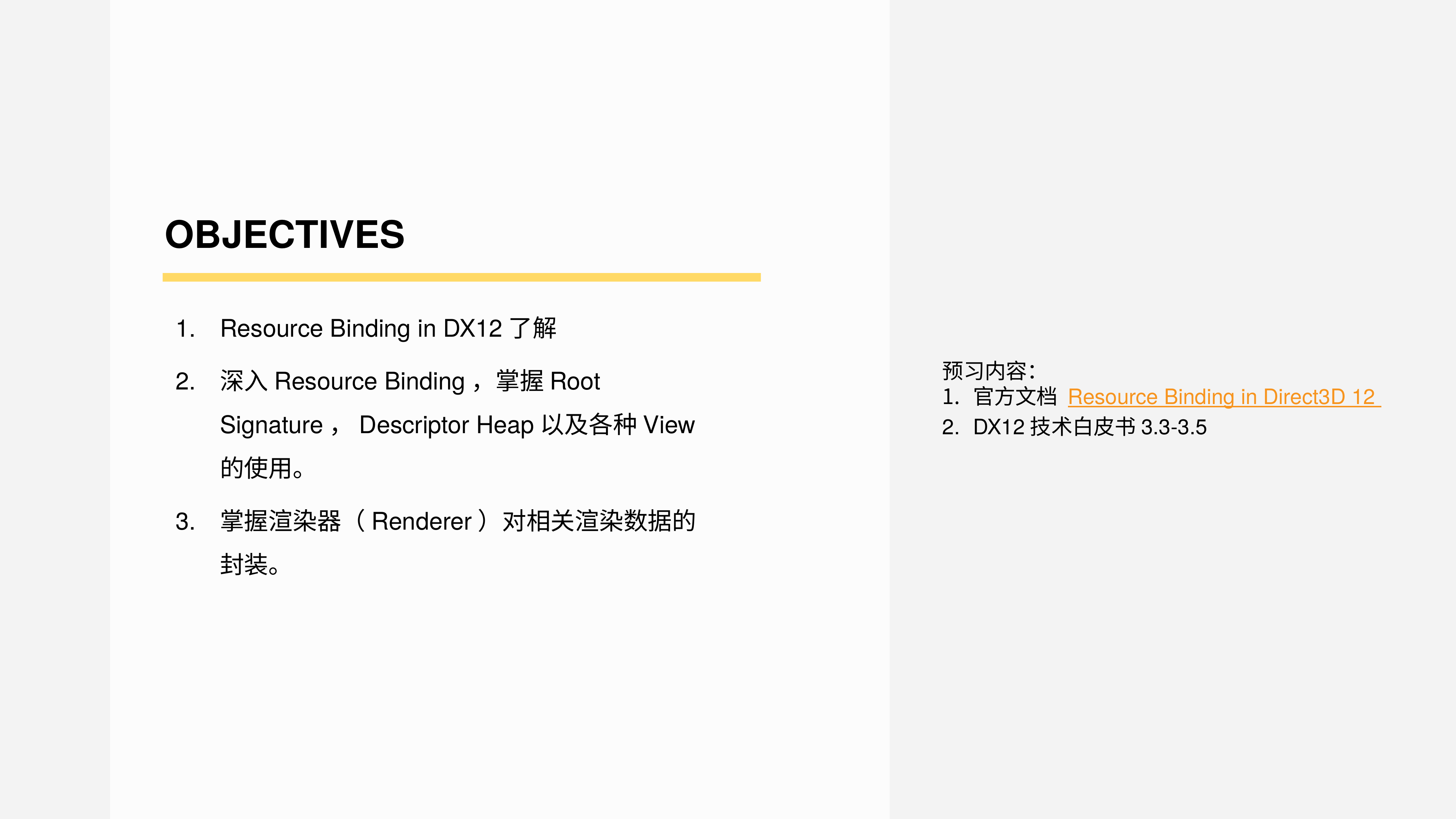

Objectives

Resource Binding in DX12了解
深入Resource Binding，掌握Root Signature，Descriptor Heap以及各种View的使用。
掌握渲染器（Renderer）对相关渲染数据的封装。
预习内容：
官方文档 Resource Binding in Direct3D 12
DX12技术白皮书3.3-3.5